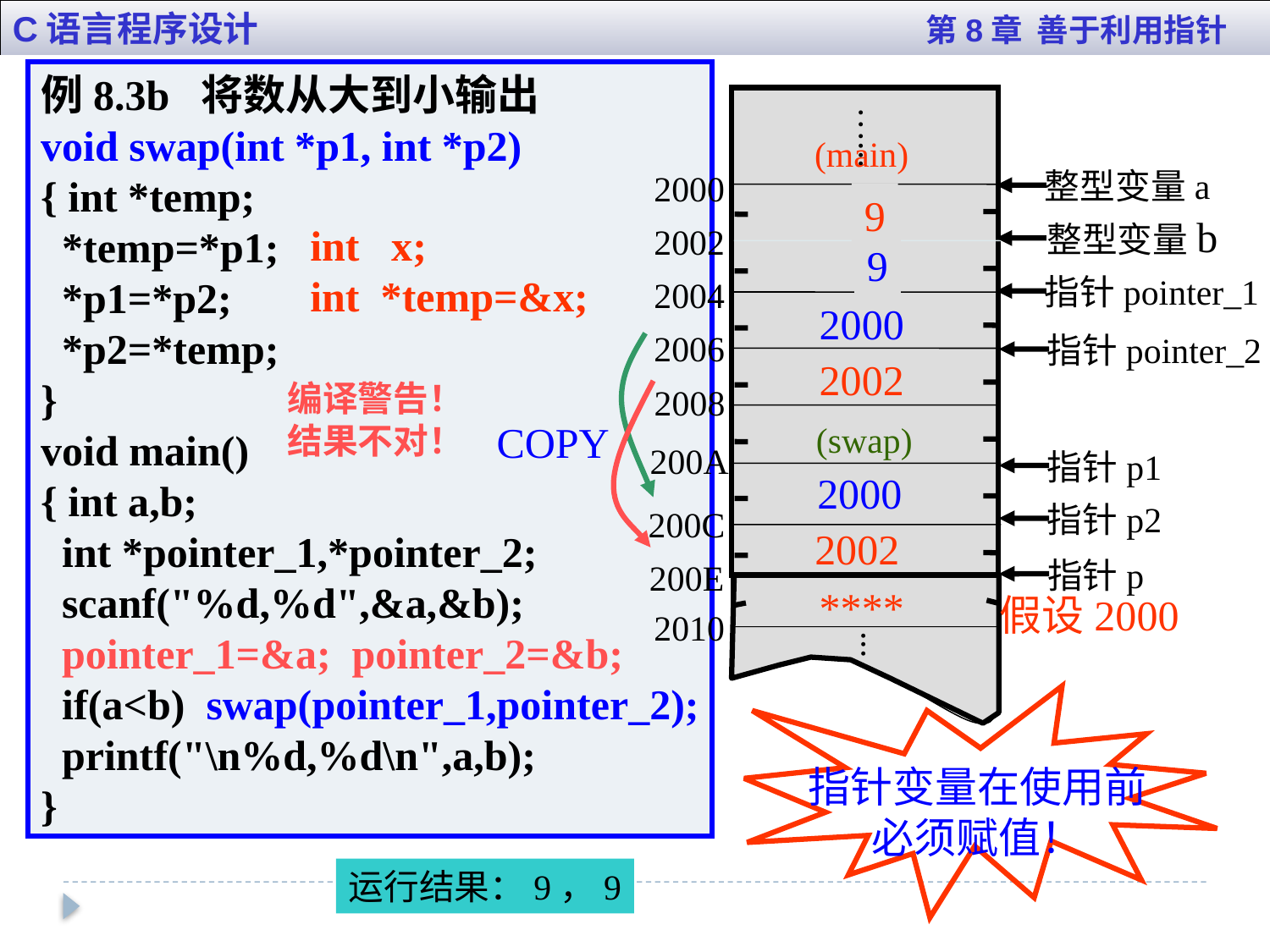

C语言程序设计                                                                                   第8章  善于利用指针
例8.3b  将数从大到小输出
void swap(int *p1, int *p2)
{ int *temp;
  *temp=*p1;
  *p1=*p2;
  *p2=*temp;
}
void main()
{ int a,b;
  int *pointer_1,*pointer_2;
  scanf("%d,%d",&a,&b);
  pointer_1=&a;  pointer_2=&b;
  if(a<b)  swap(pointer_1,pointer_2);
  printf("\n%d,%d\n",a,b);
}

…...
2000

2002

2004

2006

2008

200A

200C

200E

2010

...
(main)
整型变量a

  整型变量b

指针pointer_1

指针pointer_2

9
5
int   x;
int  *temp=&x;
9
9
2000

2000
2002
编译警告！
结果不对！

2002
COPY
(swap)
指针p1

指针p2

指针p

****
假设2000
指针变量在使用前
必须赋值！
运行结果：9，9